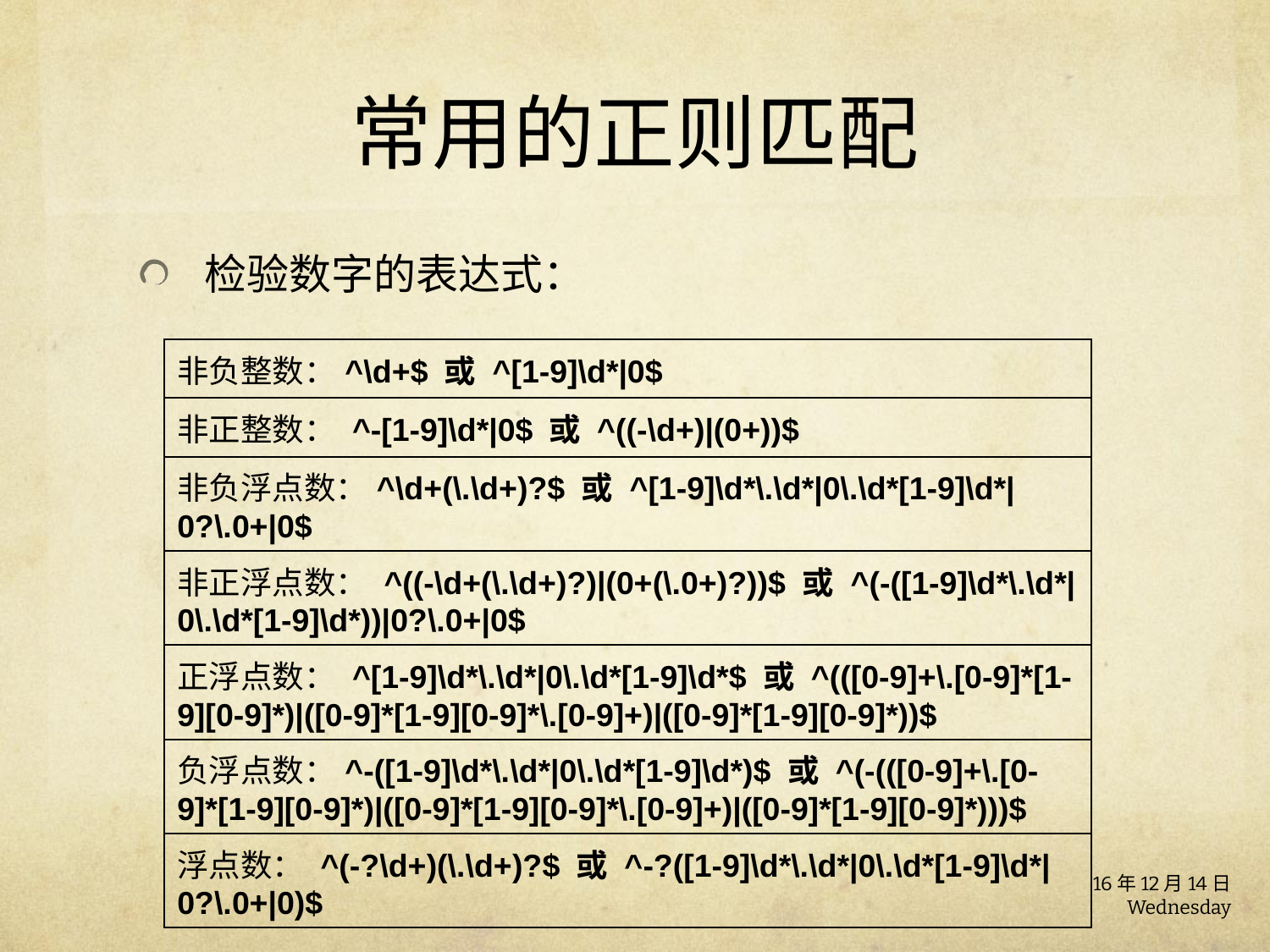

# 常用的正则匹配
检验数字的表达式：

| 非负整数：^\d+$ 或 ^[1-9]\d\*|0$ |
| --- |
| 非正整数： ^-[1-9]\d\*|0$ 或 ^((-\d+)|(0+))$ |
| 非负浮点数：^\d+(\.\d+)?$ 或 ^[1-9]\d\*\.\d\*|0\.\d\*[1-9]\d\*|0?\.0+|0$ |
| 非正浮点数： ^((-\d+(\.\d+)?)|(0+(\.0+)?))$ 或 ^(-([1-9]\d\*\.\d\*|0\.\d\*[1-9]\d\*))|0?\.0+|0$ |
| 正浮点数： ^[1-9]\d\*\.\d\*|0\.\d\*[1-9]\d\*$ 或 ^(([0-9]+\.[0-9]\*[1-9][0-9]\*)|([0-9]\*[1-9][0-9]\*\.[0-9]+)|([0-9]\*[1-9][0-9]\*))$ |
| 负浮点数：^-([1-9]\d\*\.\d\*|0\.\d\*[1-9]\d\*)$ 或 ^(-(([0-9]+\.[0-9]\*[1-9][0-9]\*)|([0-9]\*[1-9][0-9]\*\.[0-9]+)|([0-9]\*[1-9][0-9]\*)))$ |
| 浮点数： ^(-?\d+)(\.\d+)?$ 或 ^-?([1-9]\d\*\.\d\*|0\.\d\*[1-9]\d\*|0?\.0+|0)$ |
16年12月14日 Wednesday